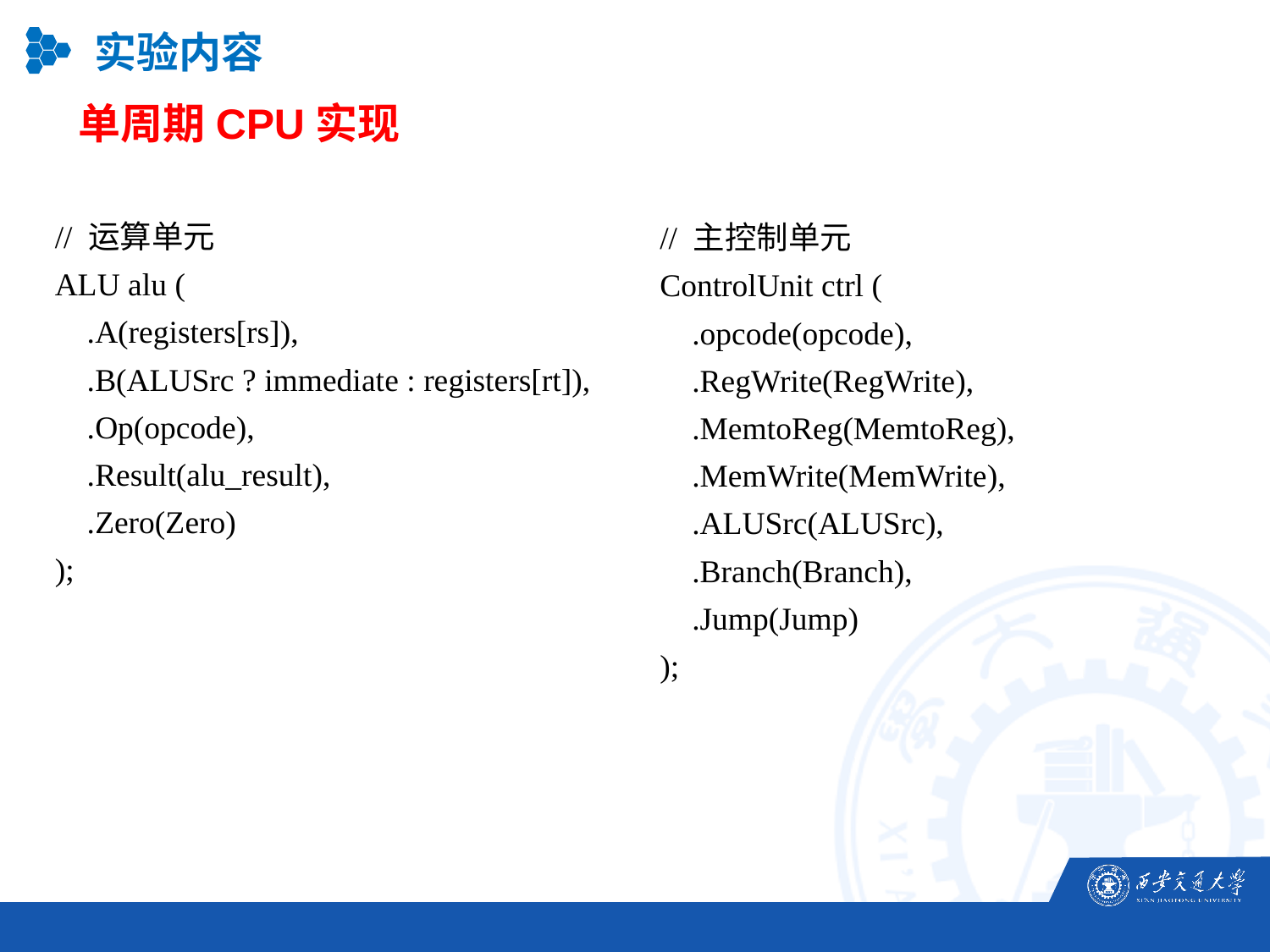

实验内容
单周期CPU实现
// 运算单元
ALU alu (
    .A(registers[rs]),
    .B(ALUSrc ? immediate : registers[rt]),
    .Op(opcode),
    .Result(alu_result),
    .Zero(Zero)
);

// 主控制单元
ControlUnit ctrl (
    .opcode(opcode),
    .RegWrite(RegWrite),
    .MemtoReg(MemtoReg),
    .MemWrite(MemWrite),
    .ALUSrc(ALUSrc),
    .Branch(Branch),
    .Jump(Jump)
);